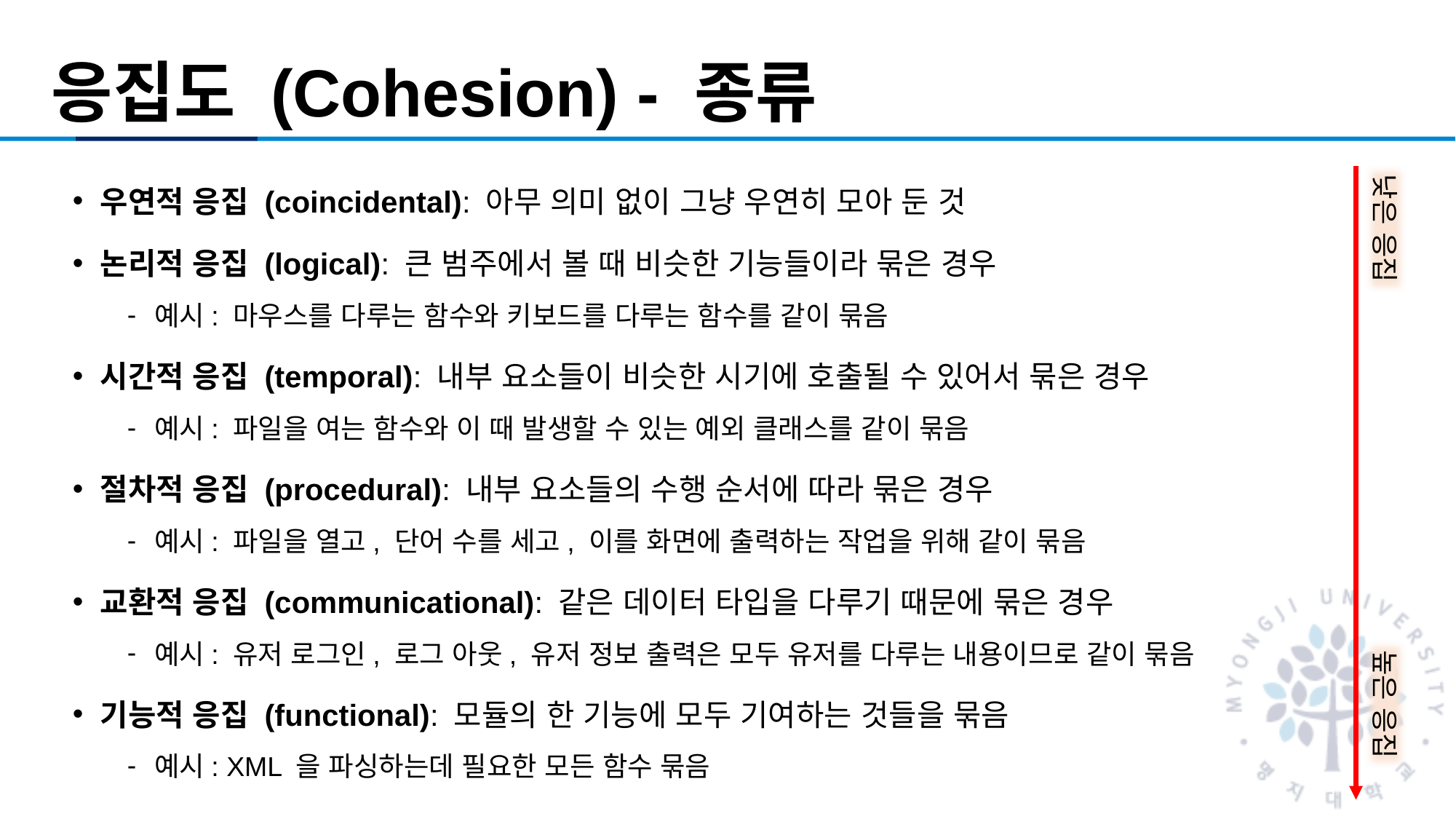

# 응집도 (Cohesion) - 종류
우연적 응집 (coincidental): 아무 의미 없이 그냥 우연히 모아 둔 것
논리적 응집 (logical): 큰 범주에서 볼 때 비슷한 기능들이라 묶은 경우
예시: 마우스를 다루는 함수와 키보드를 다루는 함수를 같이 묶음
시간적 응집 (temporal): 내부 요소들이 비슷한 시기에 호출될 수 있어서 묶은 경우
예시: 파일을 여는 함수와 이 때 발생할 수 있는 예외 클래스를 같이 묶음
절차적 응집 (procedural): 내부 요소들의 수행 순서에 따라 묶은 경우
예시: 파일을 열고, 단어 수를 세고, 이를 화면에 출력하는 작업을 위해 같이 묶음
교환적 응집 (communicational): 같은 데이터 타입을 다루기 때문에 묶은 경우
예시: 유저 로그인, 로그 아웃, 유저 정보 출력은 모두 유저를 다루는 내용이므로 같이 묶음
기능적 응집 (functional): 모듈의 한 기능에 모두 기여하는 것들을 묶음
예시: XML 을 파싱하는데 필요한 모든 함수 묶음
낮은 응집
높은 응집